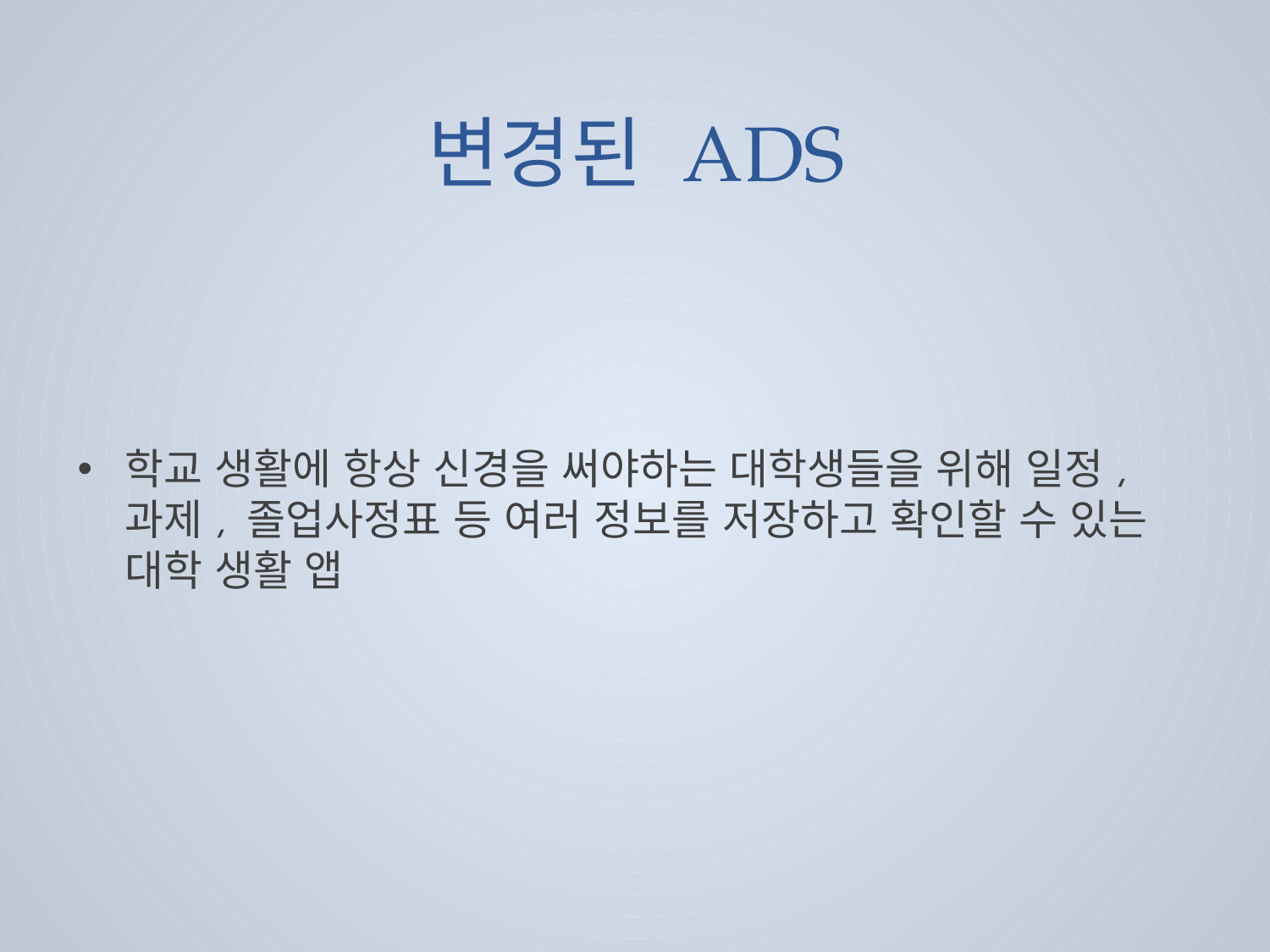

# 변경된 ADS
학교 생활에 항상 신경을 써야하는 대학생들을 위해 일정, 과제, 졸업사정표 등 여러 정보를 저장하고 확인할 수 있는 대학 생활 앱